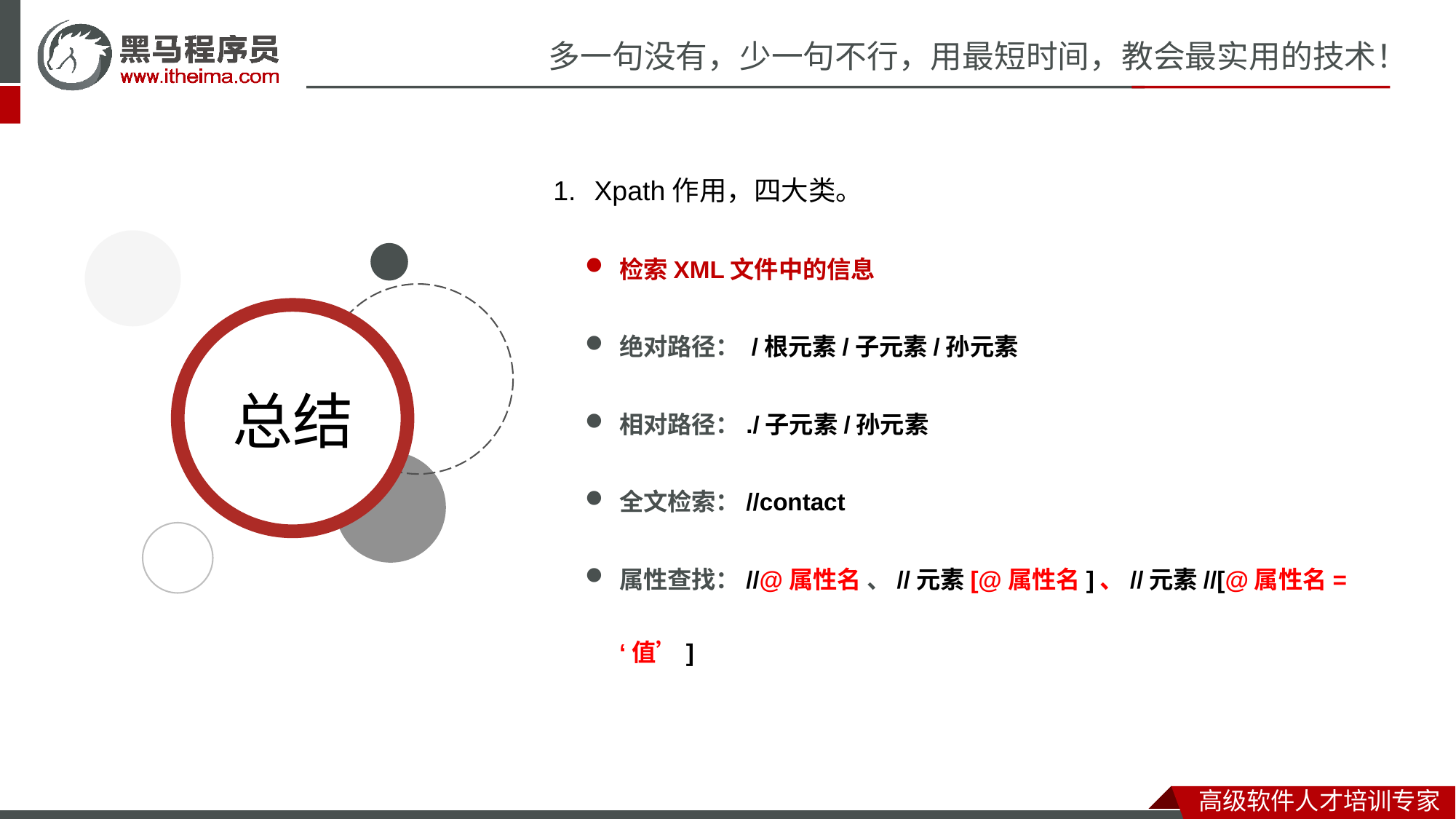

Xpath作用，四大类。
检索XML文件中的信息
绝对路径： /根元素/子元素/孙元素
相对路径：./子元素/孙元素
全文检索：//contact
属性查找：//@属性名 、//元素[@属性名]、//元素//[@属性名=‘值’]